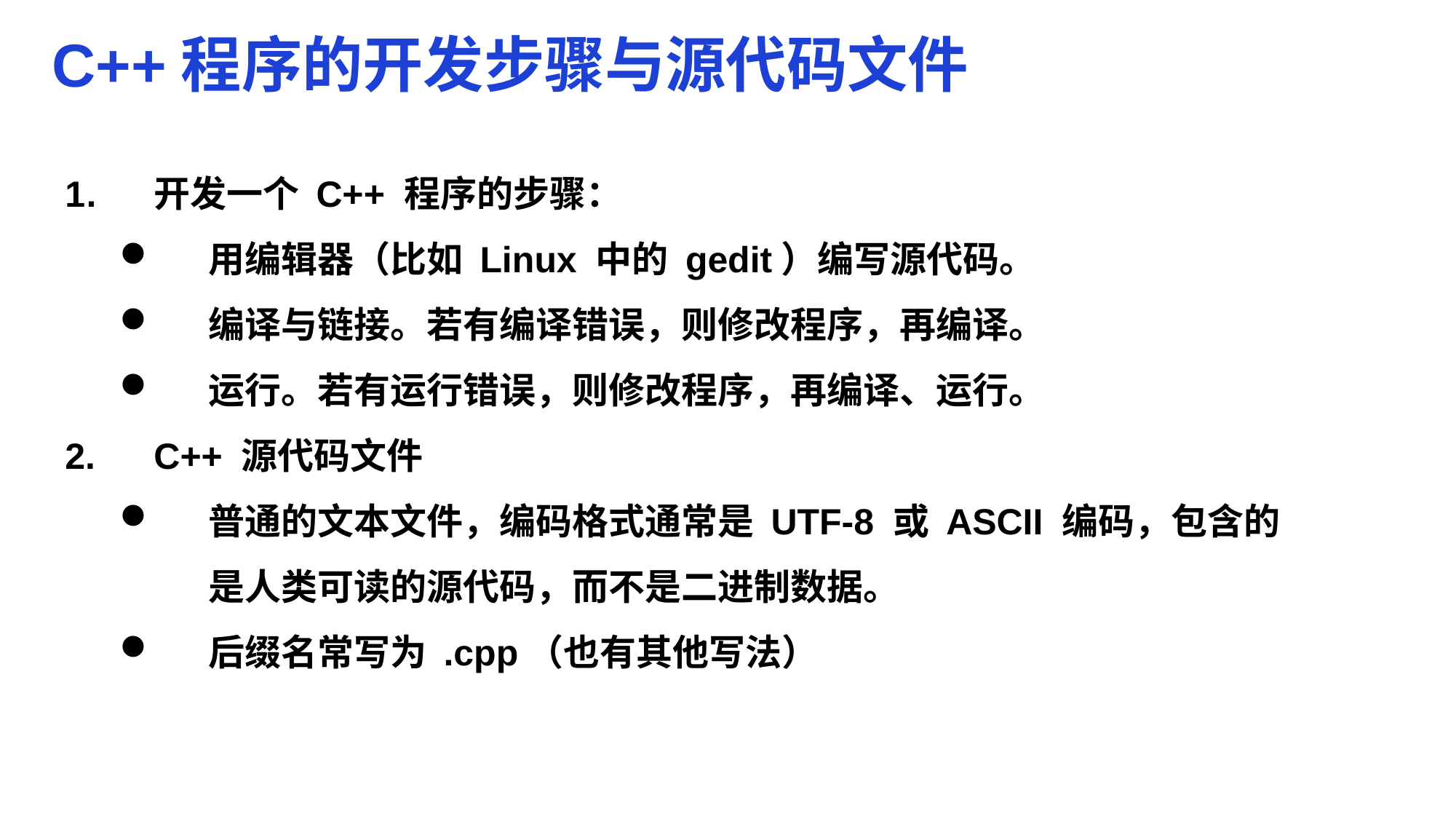

C++程序的开发步骤与源代码文件
开发一个 C++ 程序的步骤：
用编辑器（比如 Linux 中的 gedit）编写源代码。
编译与链接。若有编译错误，则修改程序，再编译。
运行。若有运行错误，则修改程序，再编译、运行。
C++ 源代码文件
普通的文本文件，编码格式通常是 UTF-8 或 ASCII 编码，包含的是人类可读的源代码，而不是二进制数据。
后缀名常写为 .cpp（也有其他写法）

2017